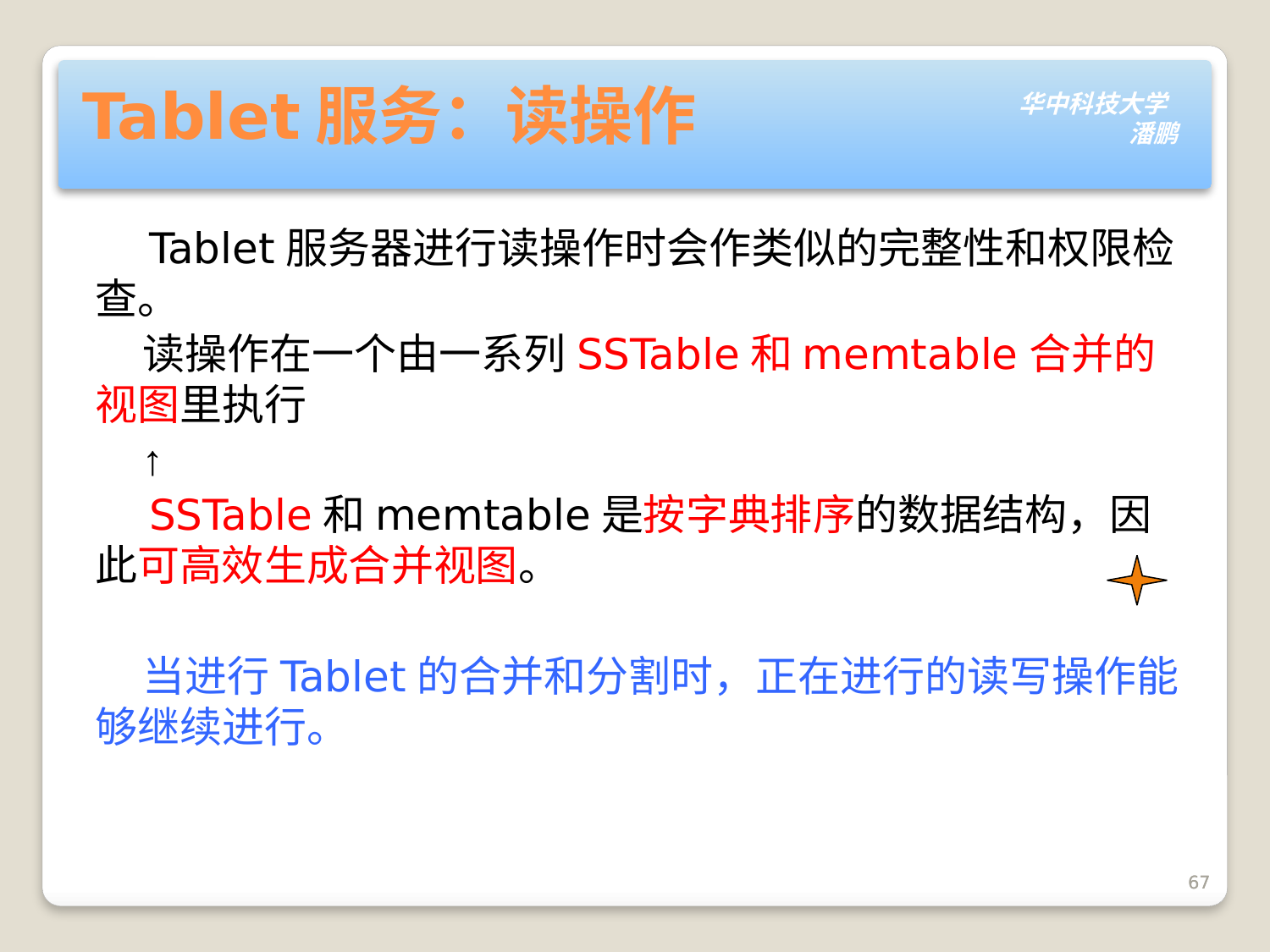

# Tablet服务：读操作
    Tablet服务器进行读操作时会作类似的完整性和权限检查。
    读操作在一个由一系列SSTable和memtable合并的视图里执行
    ↑
    SSTable和memtable是按字典排序的数据结构，因此可高效生成合并视图。

    当进行Tablet的合并和分割时，正在进行的读写操作能够继续进行。

67
67